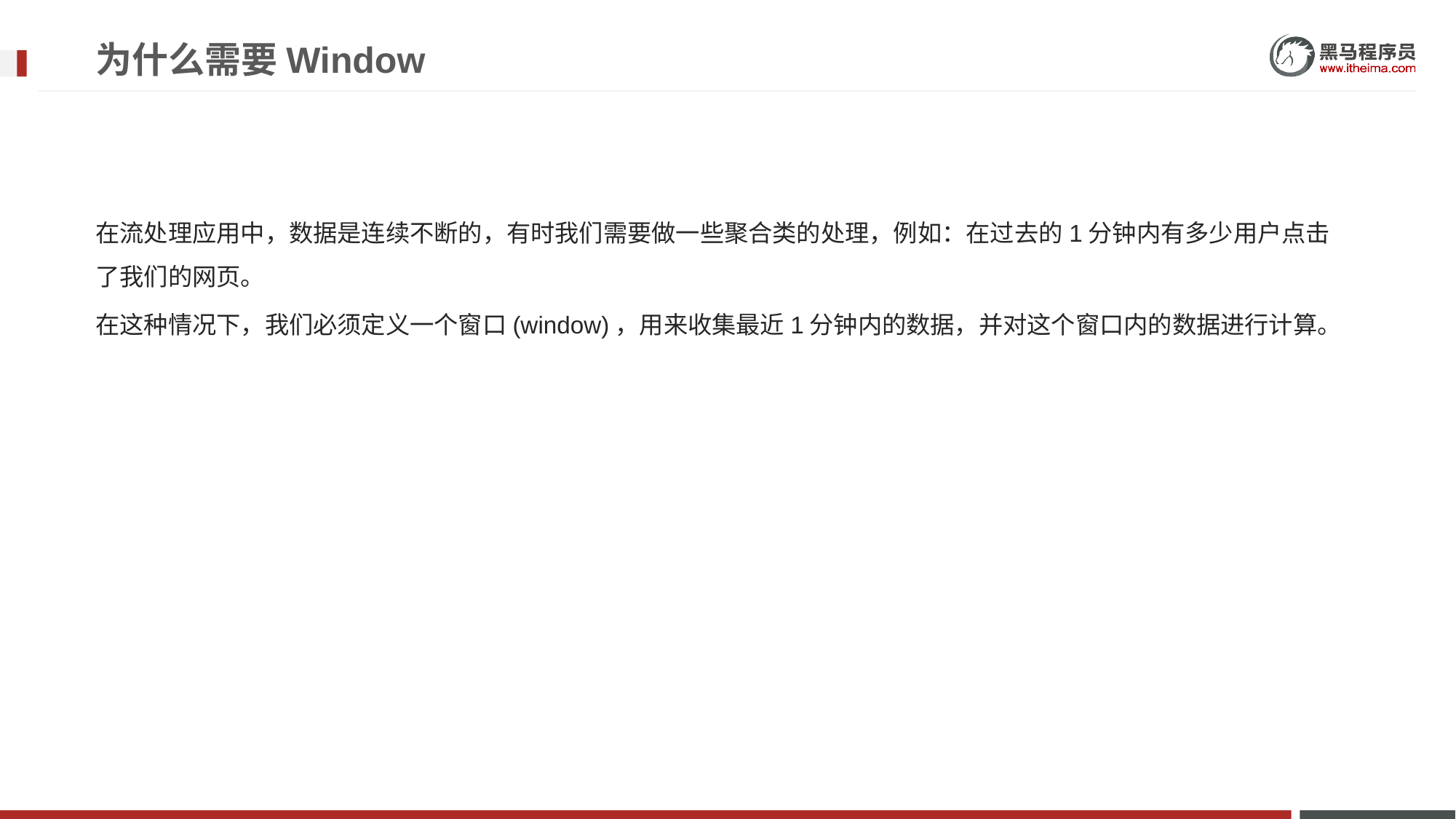

# 为什么需要Window
在流处理应用中，数据是连续不断的，有时我们需要做一些聚合类的处理，例如：在过去的1分钟内有多少用户点击了我们的网页。
在这种情况下，我们必须定义一个窗口(window)，用来收集最近1分钟内的数据，并对这个窗口内的数据进行计算。